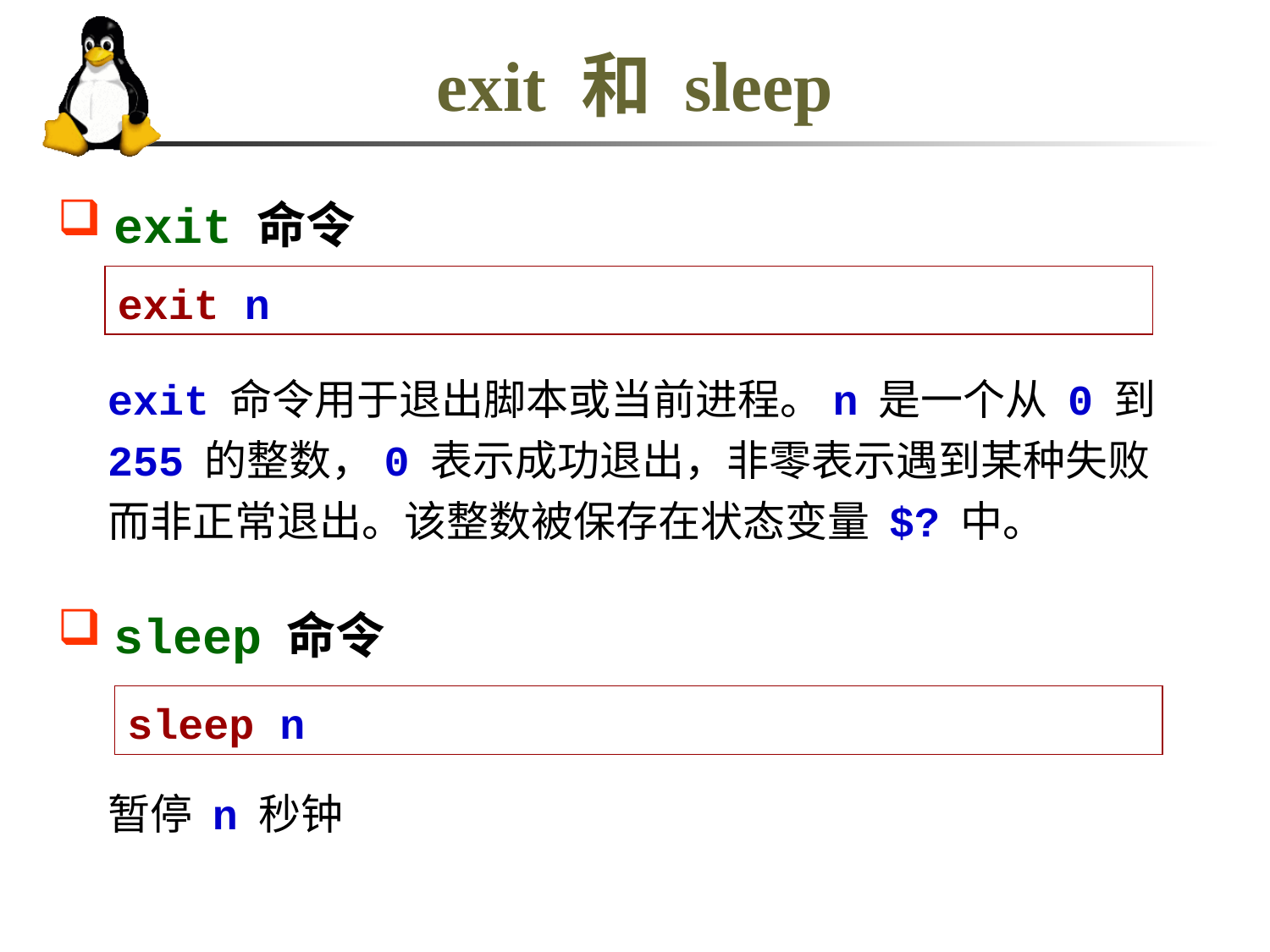

# exit 和 sleep
 exit 命令
exit n
exit 命令用于退出脚本或当前进程。n 是一个从 0 到 255 的整数，0 表示成功退出，非零表示遇到某种失败而非正常退出。该整数被保存在状态变量 $? 中。
 sleep 命令
sleep n
暂停 n 秒钟